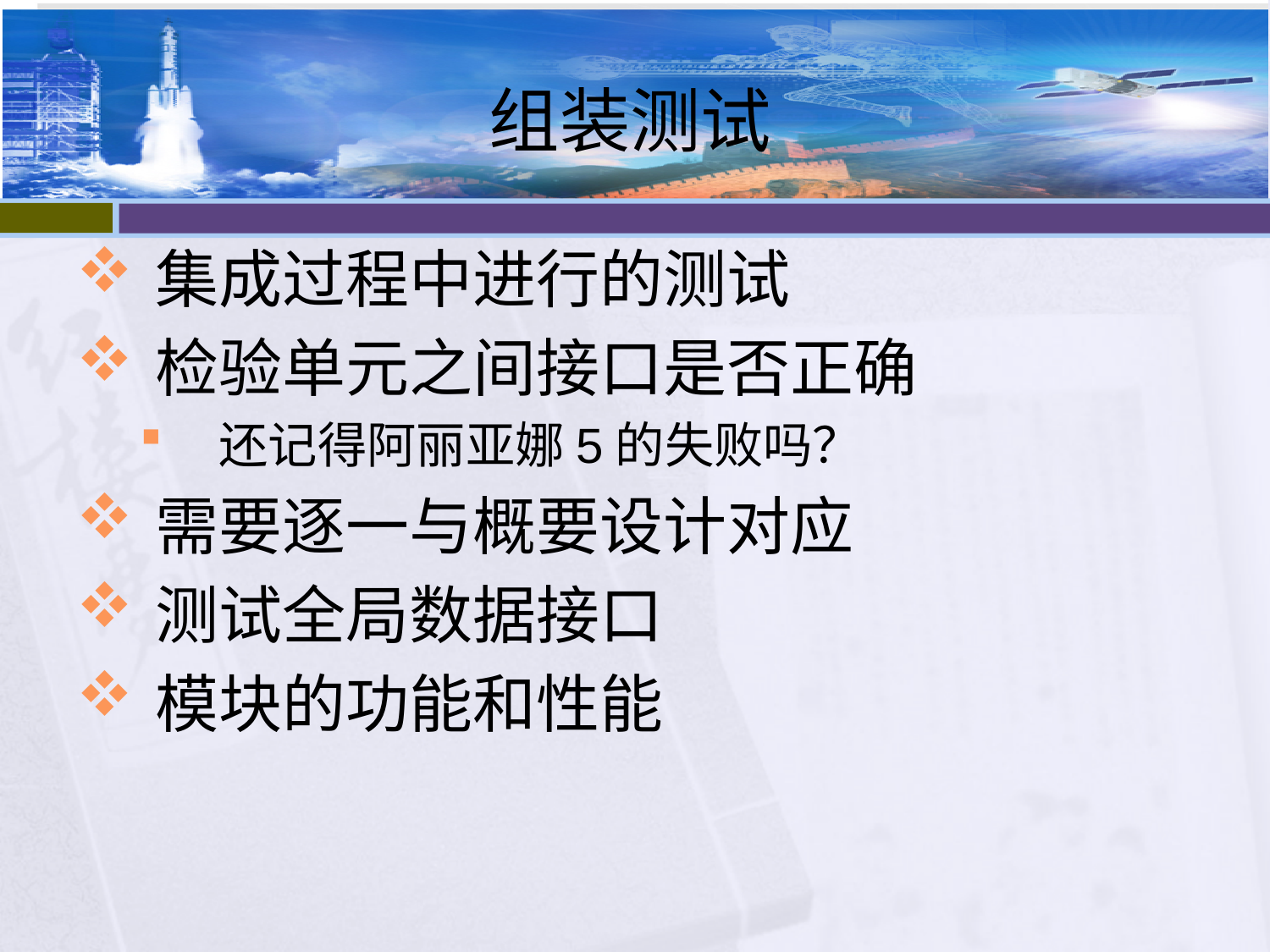

# 组装测试

集成过程中进行的测试
检验单元之间接口是否正确
还记得阿丽亚娜5的失败吗？
需要逐一与概要设计对应
测试全局数据接口
模块的功能和性能